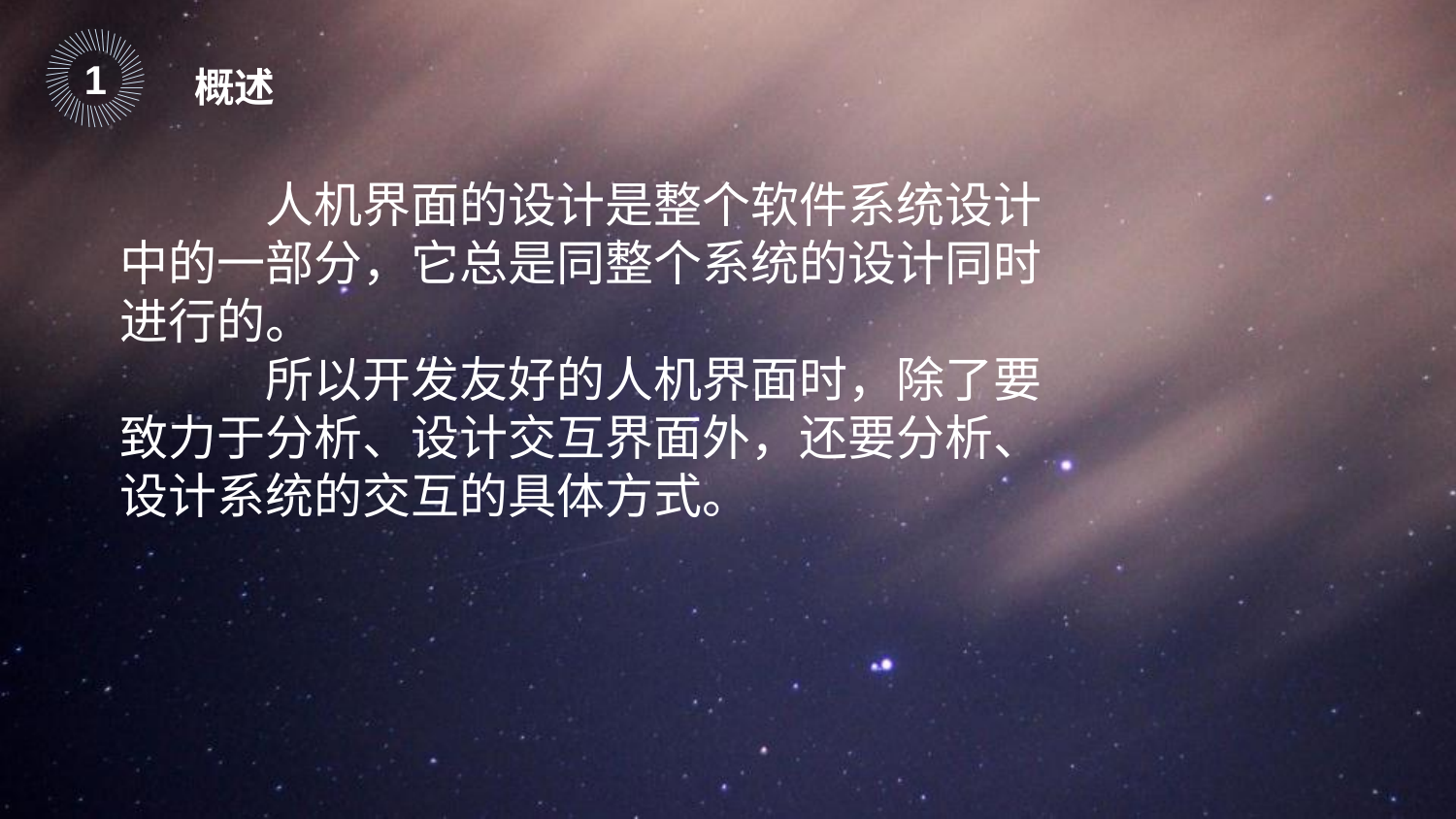

｜
｜
｜
｜
｜
｜
｜
｜
｜
｜
｜
｜
｜
｜
｜
｜
｜
｜
｜
｜
｜
｜
｜
｜
｜
｜
｜
｜
｜
｜
｜
｜
｜
｜
｜
｜
｜
｜
｜
｜
｜
｜
｜
｜
｜
｜
1
概述
 	人机界面的设计是整个软件系统设计中的一部分，它总是同整个系统的设计同时进行的。
	所以开发友好的人机界面时，除了要致力于分析、设计交互界面外，还要分析、设计系统的交互的具体方式。